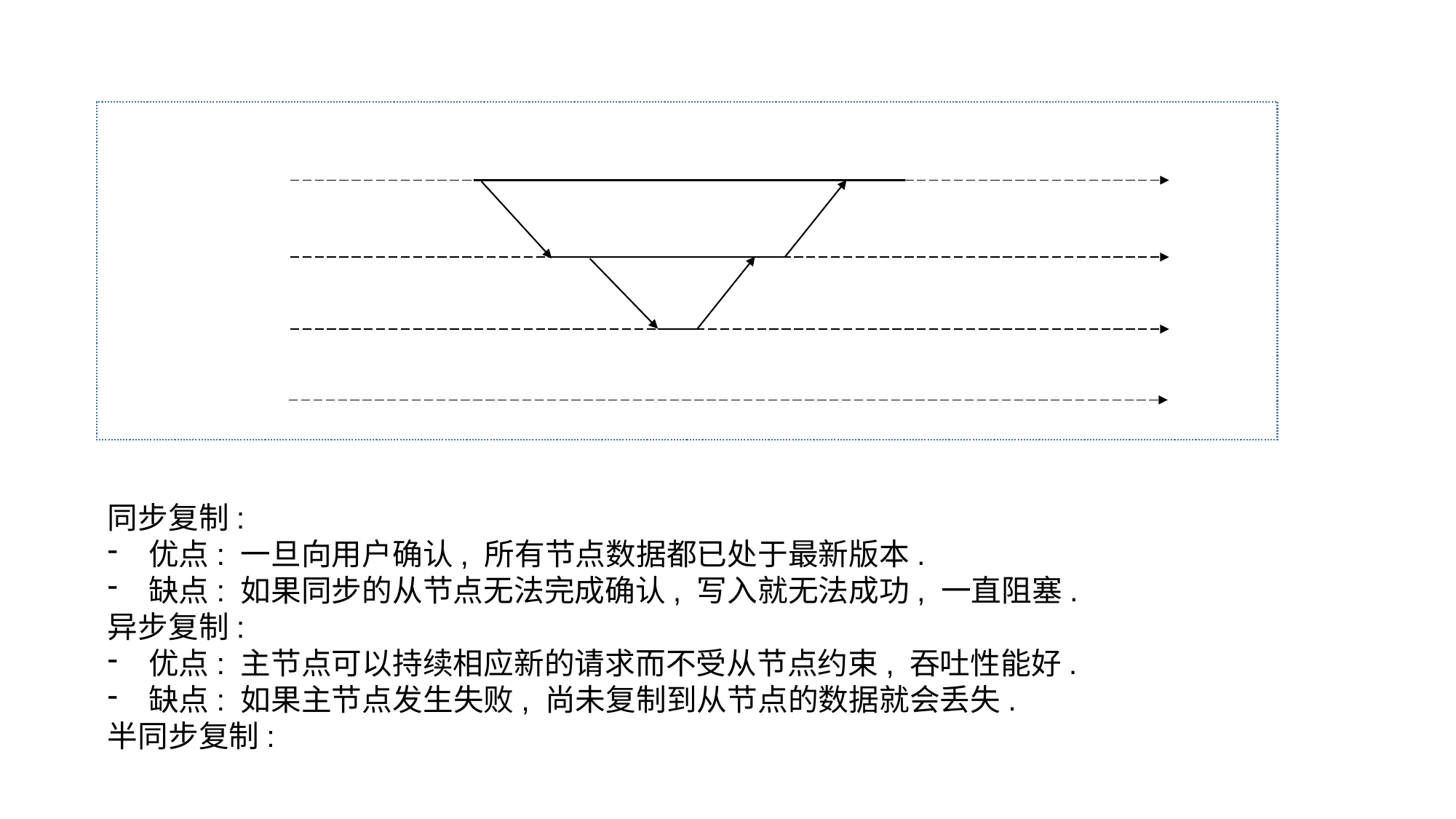

同步复制:
优点: 一旦向用户确认, 所有节点数据都已处于最新版本.
缺点: 如果同步的从节点无法完成确认, 写入就无法成功, 一直阻塞.
异步复制:
优点: 主节点可以持续相应新的请求而不受从节点约束, 吞吐性能好.
缺点: 如果主节点发生失败, 尚未复制到从节点的数据就会丢失.
半同步复制: